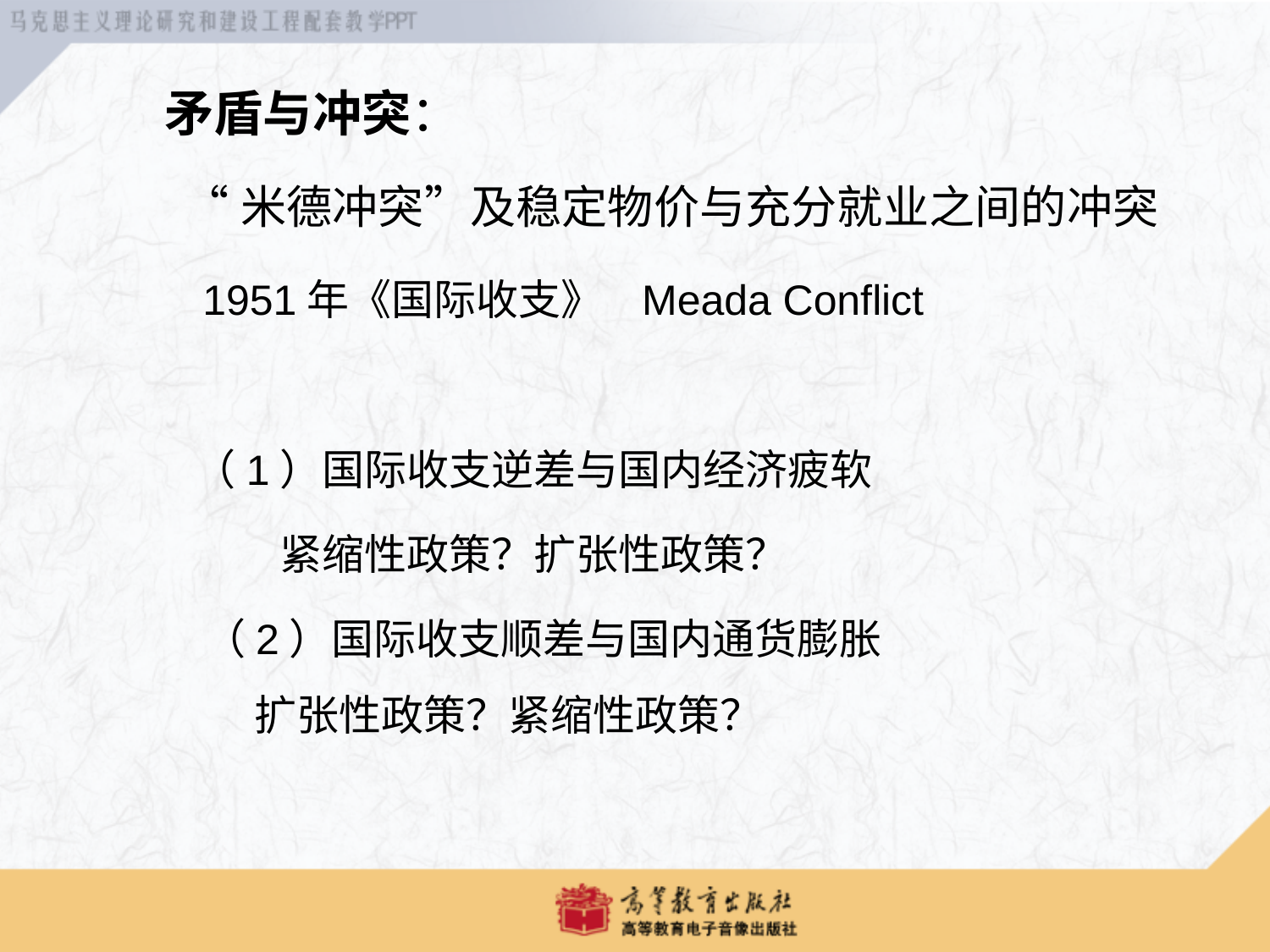

矛盾与冲突：
  “米德冲突”及稳定物价与充分就业之间的冲突
   1951年《国际收支》   Meada Conflict

  （1）国际收支逆差与国内经济疲软
           紧缩性政策？扩张性政策？
   （2）国际收支顺差与国内通货膨胀
                扩张性政策？紧缩性政策？